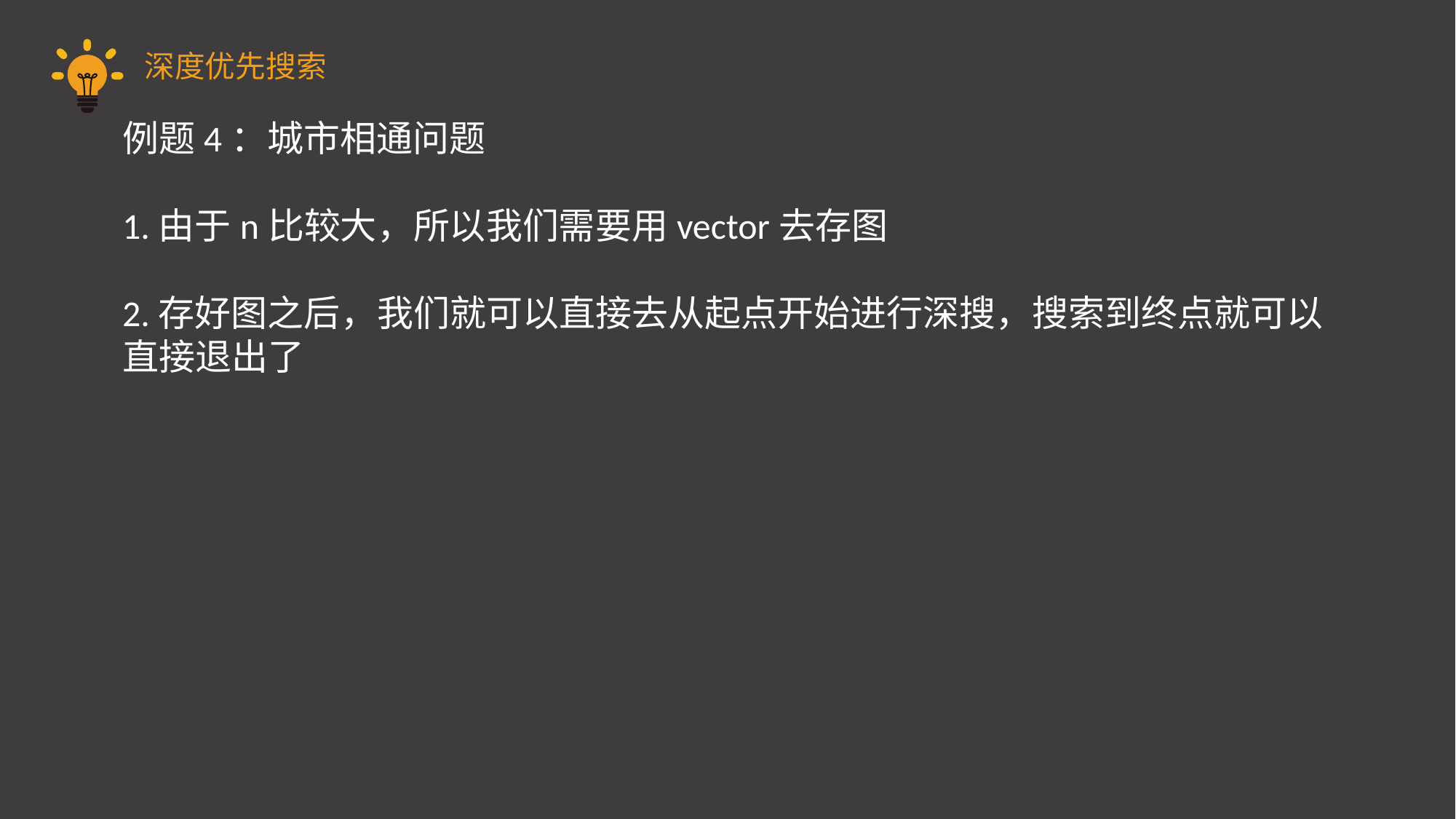

深度优先搜索
例题4：城市相通问题

1.由于n比较大，所以我们需要用vector去存图

2.存好图之后，我们就可以直接去从起点开始进行深搜，搜索到终点就可以直接退出了